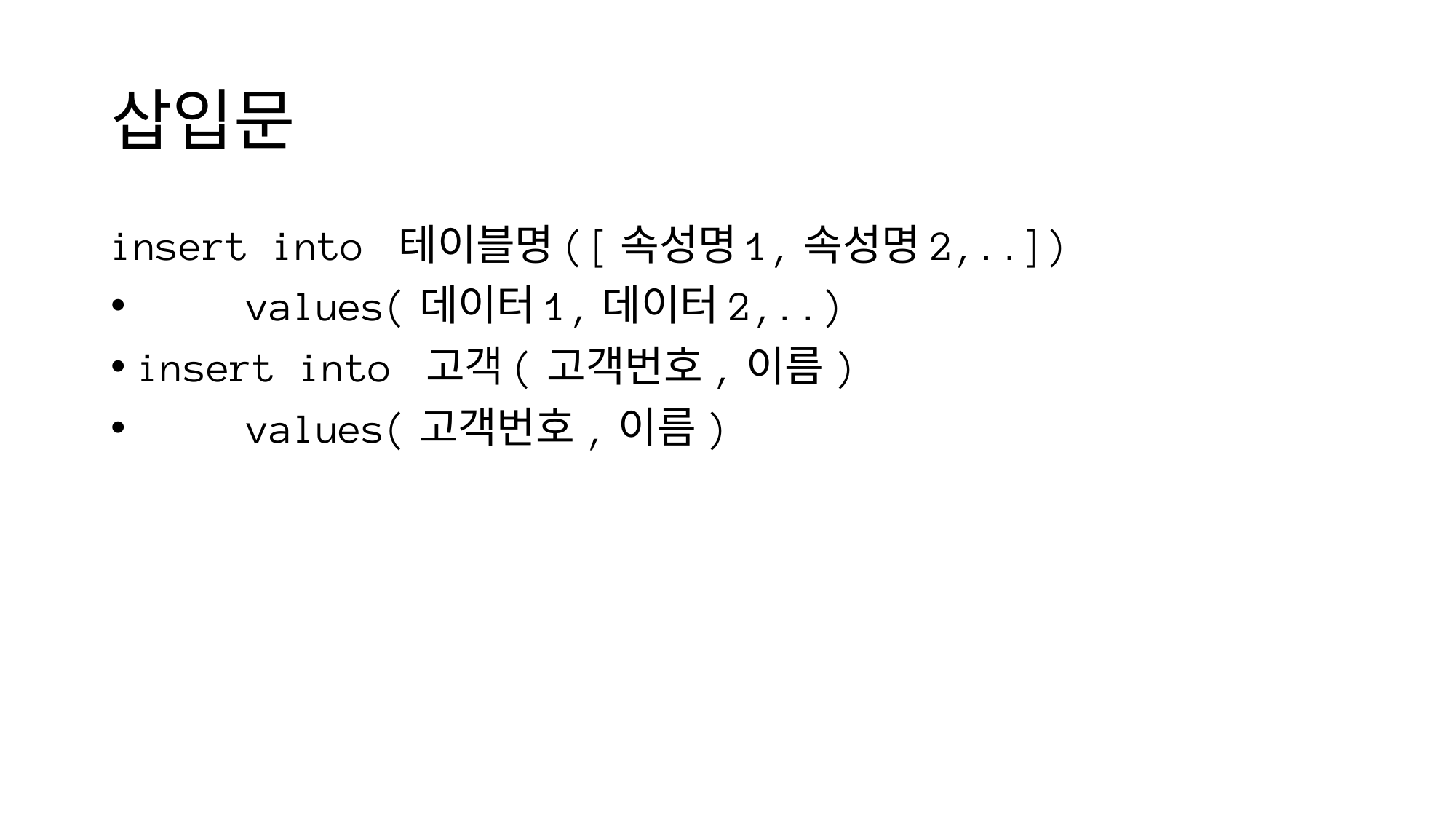

# 삽입문
insert into 테이블명([속성명1,속성명2,..])
	values(데이터1,데이터2,..)
insert into 고객(고객번호,이름)
	values(고객번호,이름)